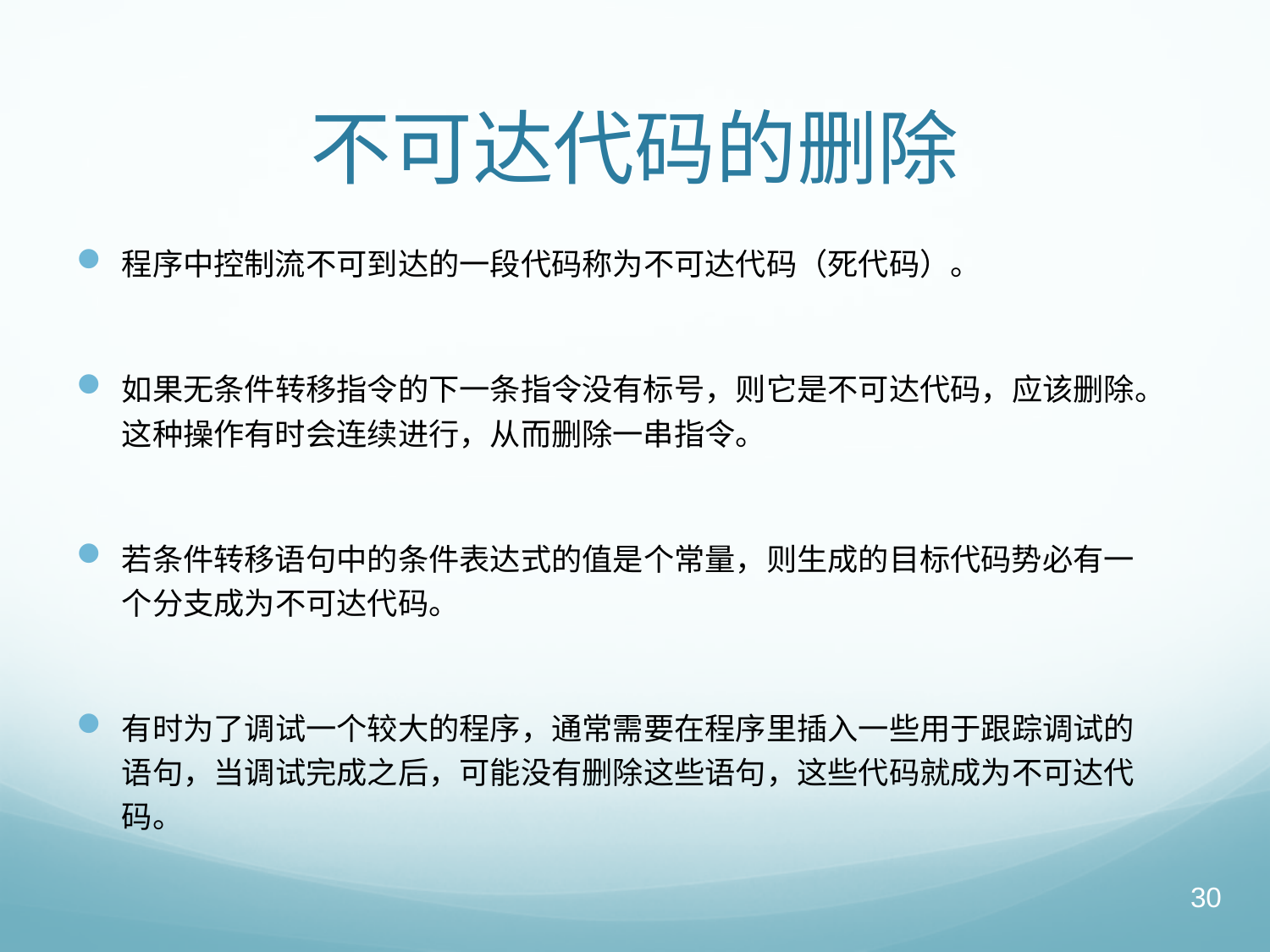

# 不可达代码的删除
程序中控制流不可到达的一段代码称为不可达代码（死代码）。

如果无条件转移指令的下一条指令没有标号，则它是不可达代码，应该删除。这种操作有时会连续进行，从而删除一串指令。

若条件转移语句中的条件表达式的值是个常量，则生成的目标代码势必有一个分支成为不可达代码。

有时为了调试一个较大的程序，通常需要在程序里插入一些用于跟踪调试的语句，当调试完成之后，可能没有删除这些语句，这些代码就成为不可达代码。
30